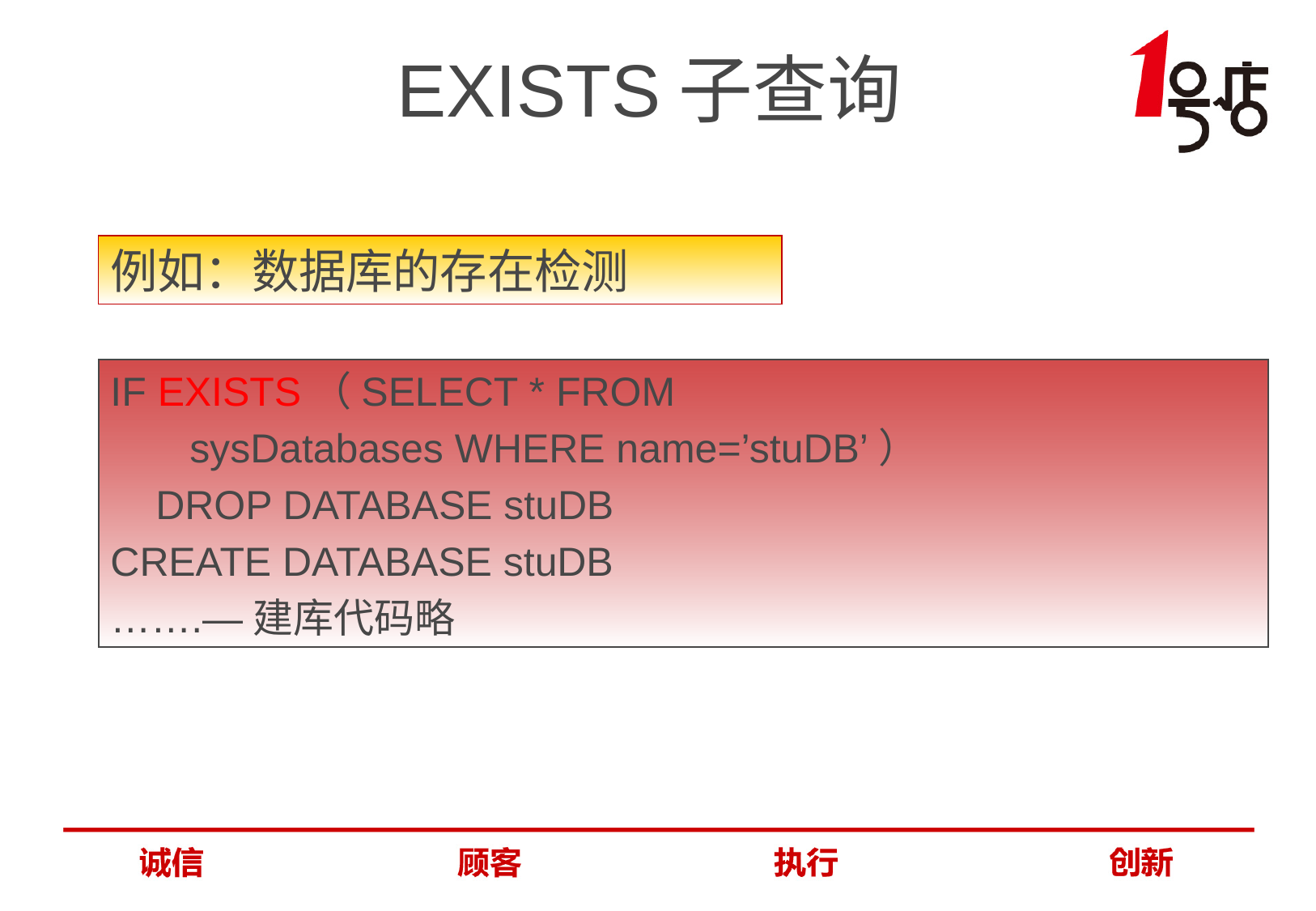

# EXISTS子查询
例如：数据库的存在检测
IF EXISTS（SELECT * FROM
       sysDatabases WHERE name=’stuDB’）
    DROP DATABASE stuDB
CREATE DATABASE stuDB
…….—建库代码略